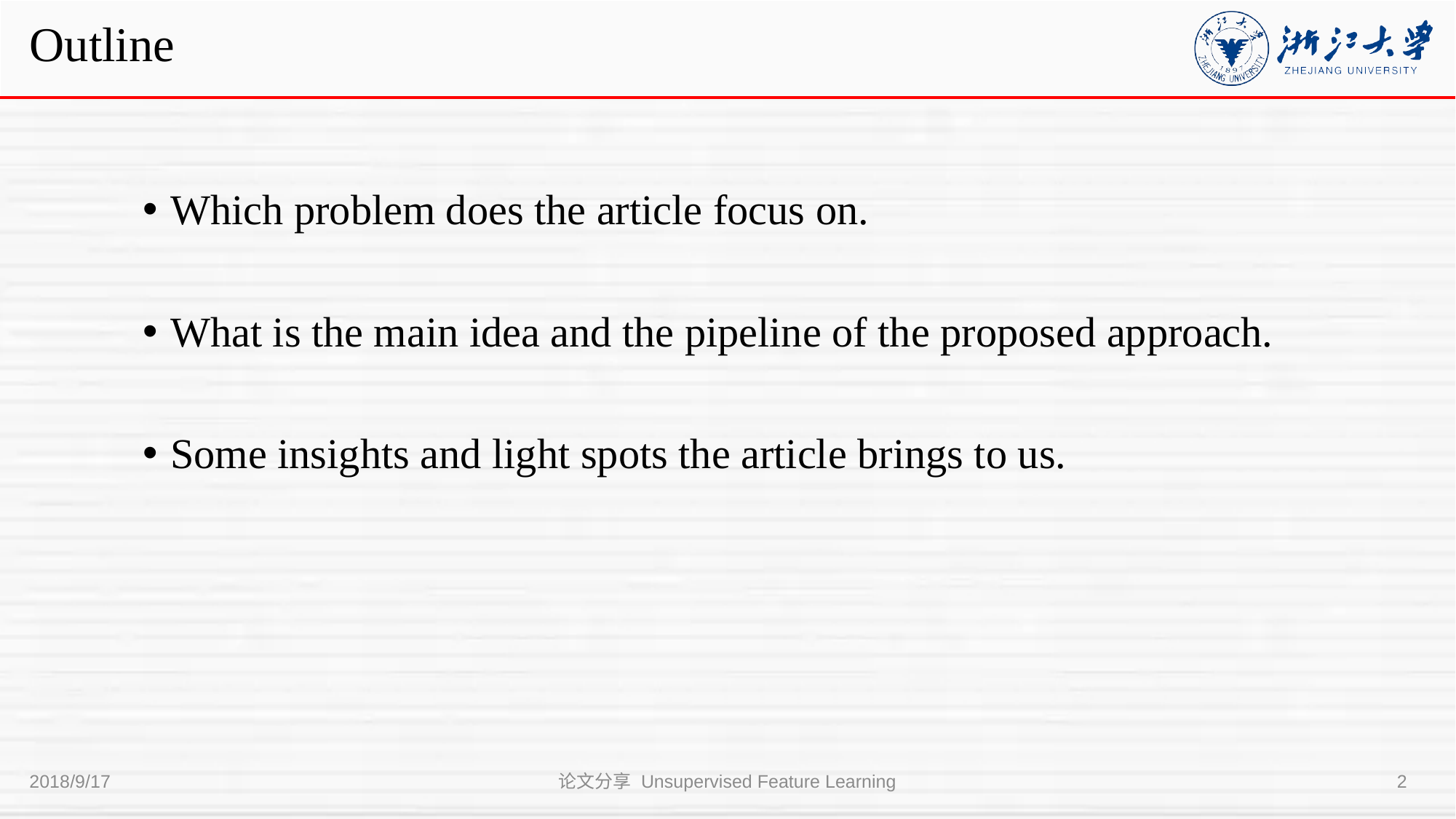

# Outline
Which problem does the article focus on.

What is the main idea and the pipeline of the proposed approach.

Some insights and light spots the article brings to us.
2018/9/17
论文分享 Unsupervised Feature Learning
2